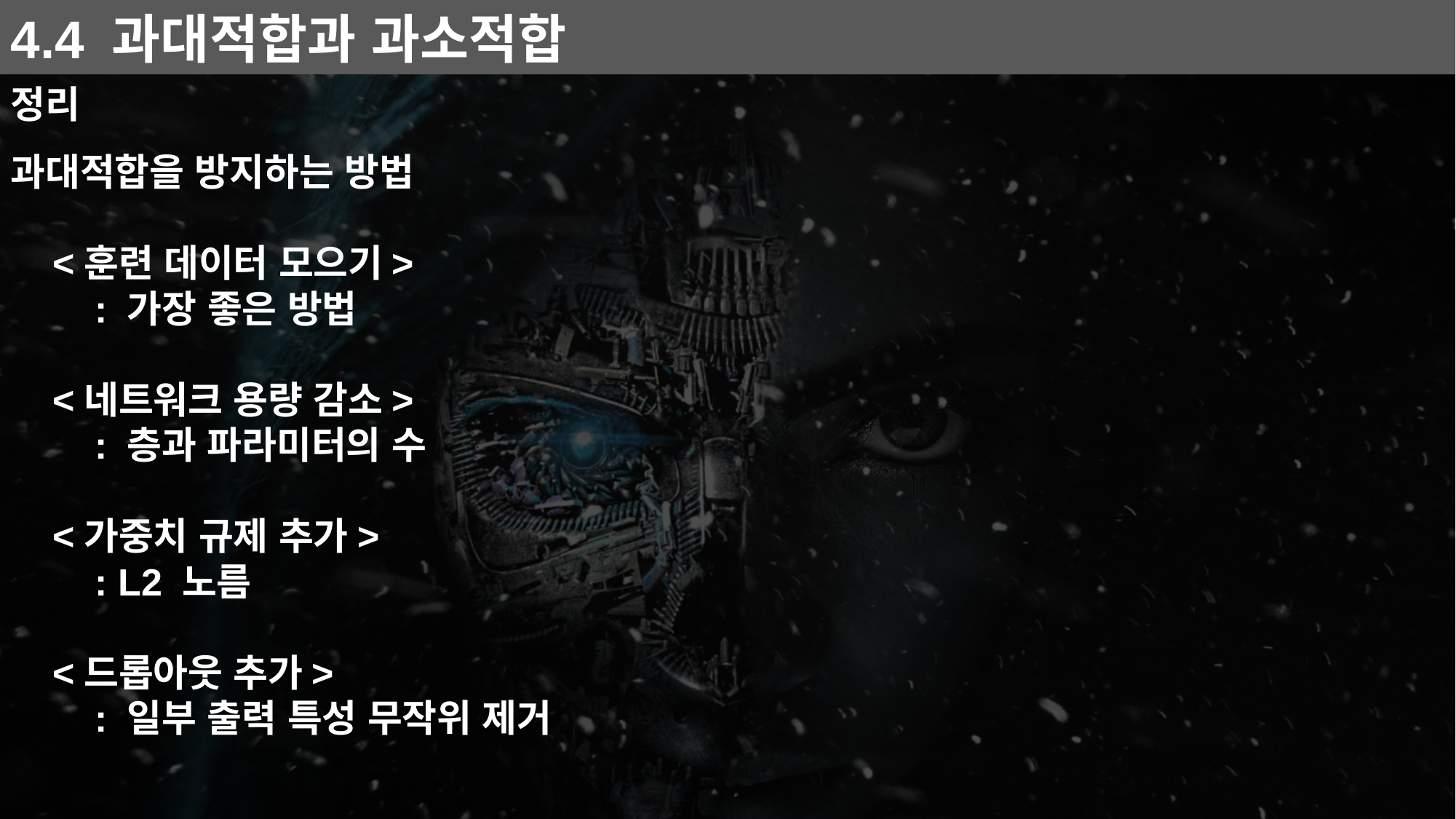

4.4 과대적합과 과소적합

정리
과대적합을 방지하는 방법

    <훈련 데이터 모으기>
        : 가장 좋은 방법

    <네트워크 용량 감소>
        : 층과 파라미터의 수

    <가중치 규제 추가>
        : L2 노름

    <드롭아웃 추가>
        : 일부 출력 특성 무작위 제거